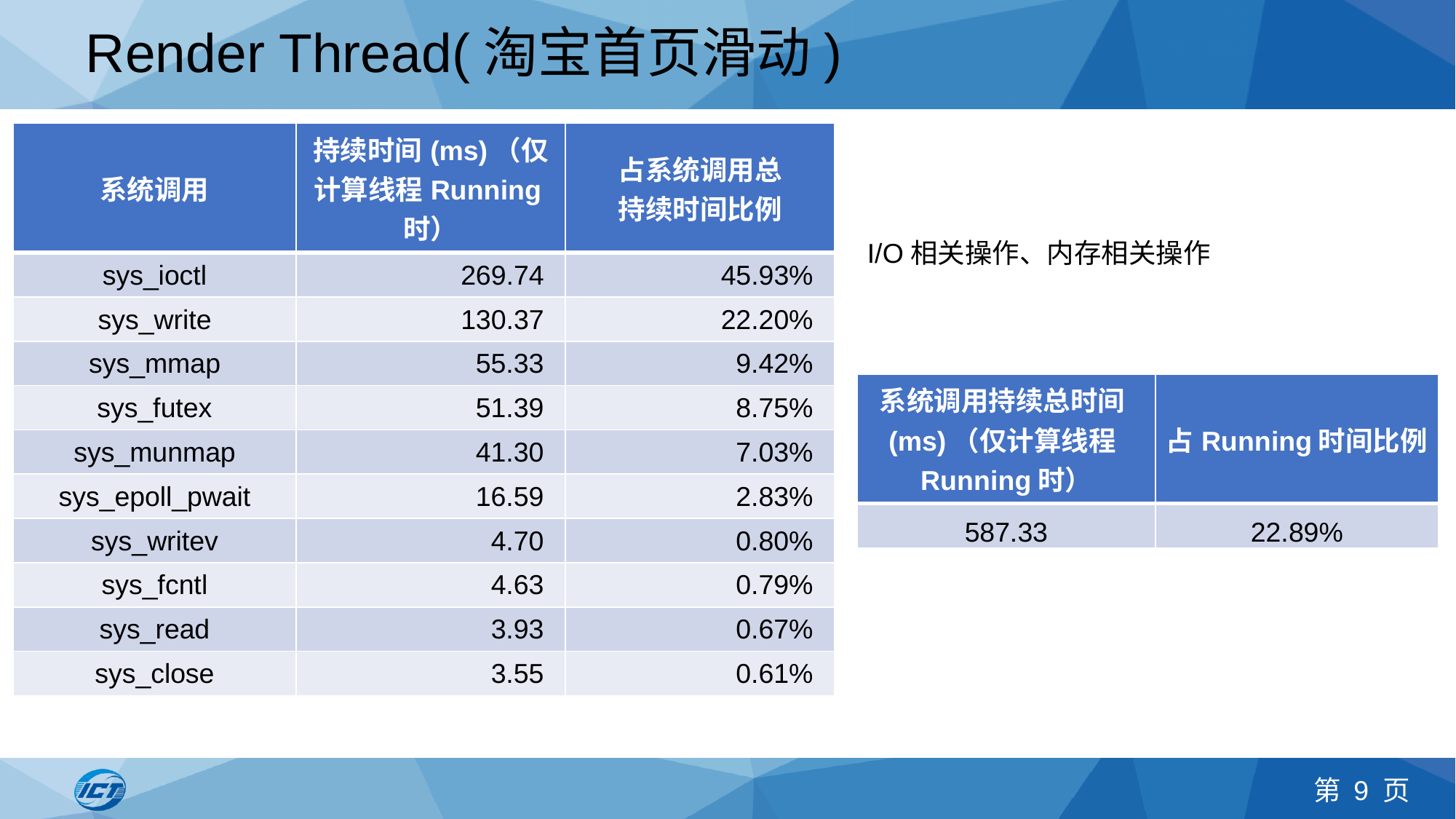

# Render Thread(淘宝首页滑动)
| 系统调用 | 持续时间(ms)（仅计算线程Running时） | 占系统调用总 持续时间比例 |
| --- | --- | --- |
| sys\_ioctl | 269.74 | 45.93% |
| sys\_write | 130.37 | 22.20% |
| sys\_mmap | 55.33 | 9.42% |
| sys\_futex | 51.39 | 8.75% |
| sys\_munmap | 41.30 | 7.03% |
| sys\_epoll\_pwait | 16.59 | 2.83% |
| sys\_writev | 4.70 | 0.80% |
| sys\_fcntl | 4.63 | 0.79% |
| sys\_read | 3.93 | 0.67% |
| sys\_close | 3.55 | 0.61% |
I/O相关操作、内存相关操作
| 系统调用持续总时间(ms)（仅计算线程Running时） | 占Running时间比例 |
| --- | --- |
| 587.33 | 22.89% |
第 9 页